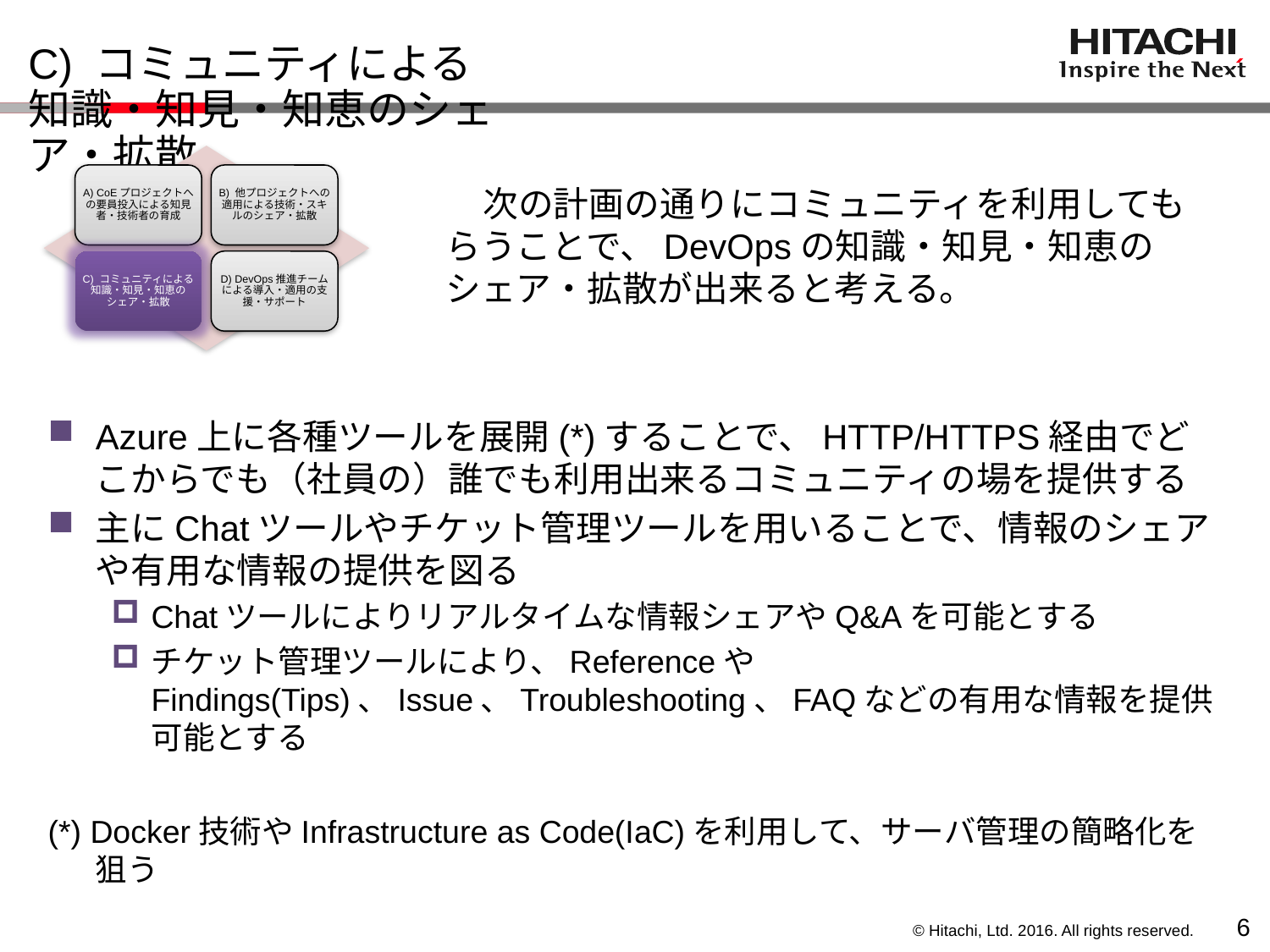

# C) コミュニティによる知識・知見・知恵のシェア・拡散
A) CoEプロジェクトへの要員投入による知見者・技術者の育成
B) 他プロジェクトへの適用による技術・スキルのシェア・拡散
C) コミュニティによる知識・知見・知恵のシェア・拡散
D) DevOps推進チームによる導入・適用の支援・サポート
次の計画の通りにコミュニティを利用してもらうことで、DevOpsの知識・知見・知恵のシェア・拡散が出来ると考える。

Azure上に各種ツールを展開(*)することで、HTTP/HTTPS経由でどこからでも（社員の）誰でも利用出来るコミュニティの場を提供する
主にChatツールやチケット管理ツールを用いることで、情報のシェアや有用な情報の提供を図る
Chatツールによりリアルタイムな情報シェアやQ&Aを可能とする
チケット管理ツールにより、ReferenceやFindings(Tips)、Issue、Troubleshooting、FAQなどの有用な情報を提供可能とする

(*) Docker技術やInfrastructure as Code(IaC)を利用して、サーバ管理の簡略化を狙う

6